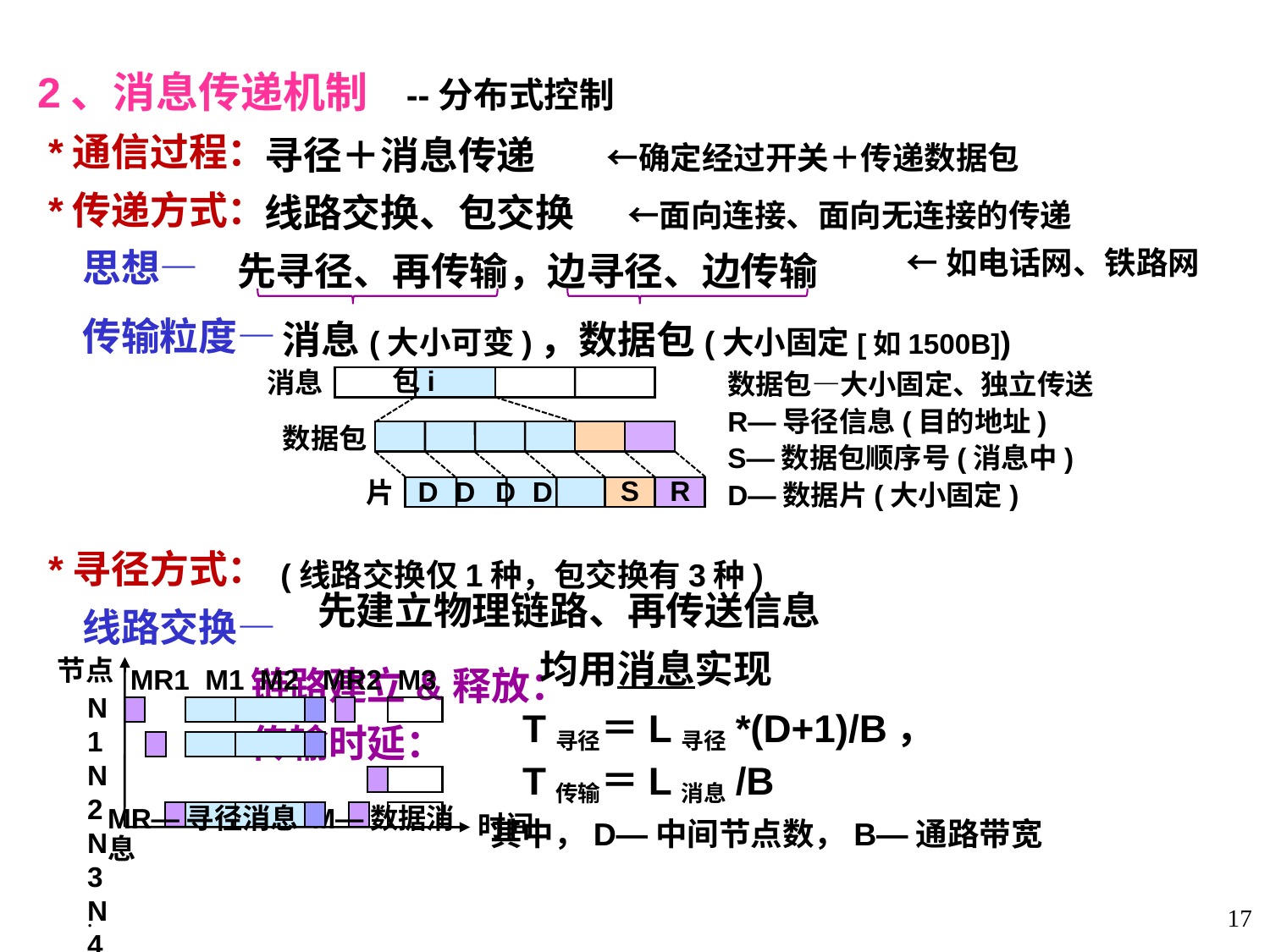

2、消息传递机制   --分布式控制
 *通信过程：
 *传递方式：
    思想—
    传输粒度—

 *寻径方式：
    线路交换—
                       链路建立&释放：
                       传输时延：
  寻径＋消息传递        ←确定经过开关＋传递数据包
  线路交换、包交换      ←面向连接、面向无连接的传递
先寻径、再传输，边寻径、边传输
    消息(大小可变)，数据包(大小固定[如1500B])

    (线路交换仅1种，包交换有3种)

←如电话网、铁路网
消息
      包i

数据包—大小固定、独立传送
R—导径信息(目的地址)
S—数据包顺序号(消息中)
D—数据片(大小固定)

数据包

片
 D   D   D   D

S
R
先建立物理链路、再传送信息
                        均用消息实现
                   T寻径＝L寻径*(D+1)/B，
                   T传输＝L消息/B
                       其中，D—中间节点数，B—通路带宽
节点
MR1  M1  M2   MR2  M3
N1
N2
N3
N4

时间
MR—寻径消息 M—数据消息
.
17